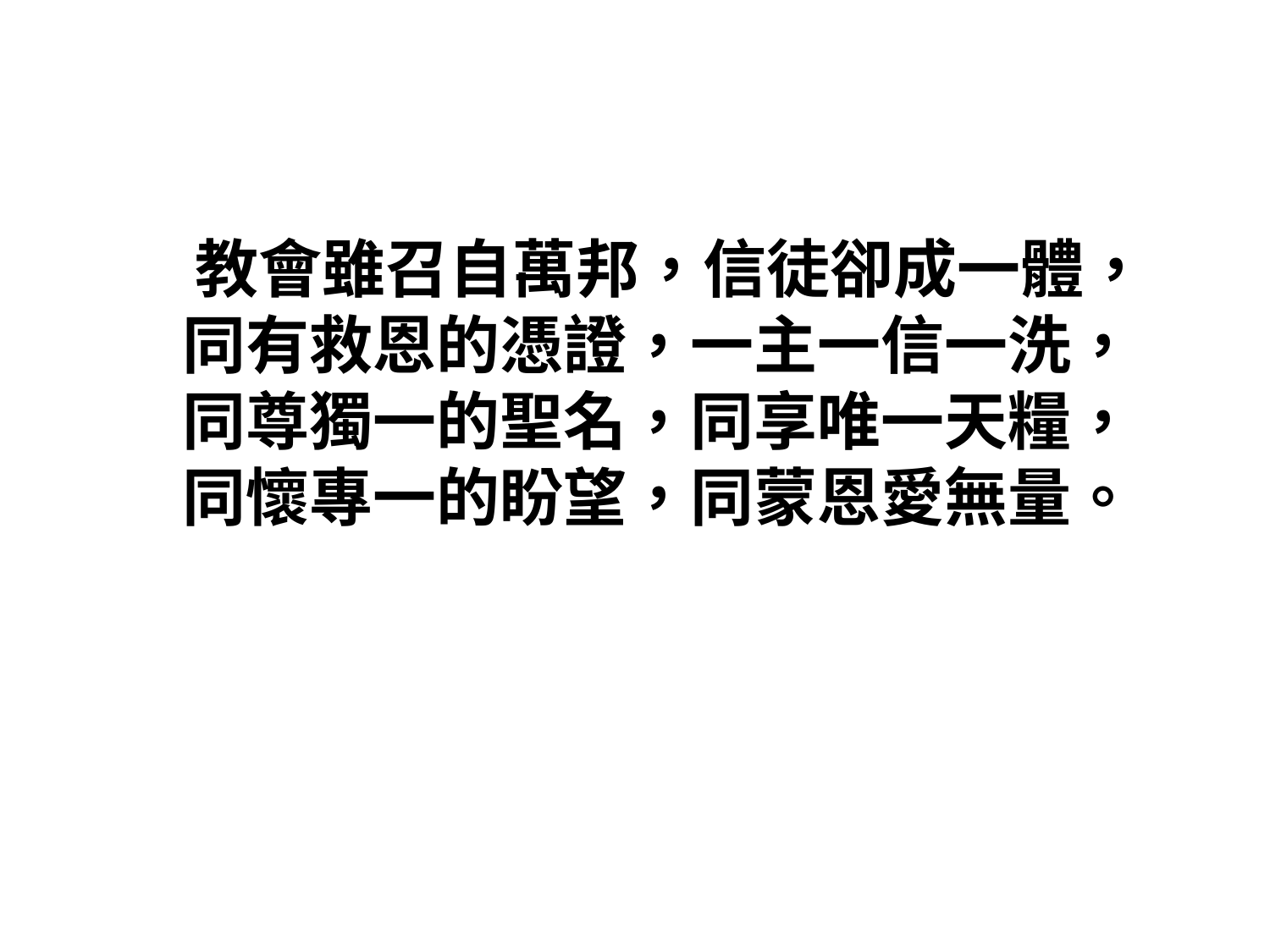

#
    教會雖召自萬邦，信徒卻成一體，
同有救恩的憑證，一主一信一洗，
同尊獨一的聖名，同享唯一天糧，
同懷專一的盼望，同蒙恩愛無量。